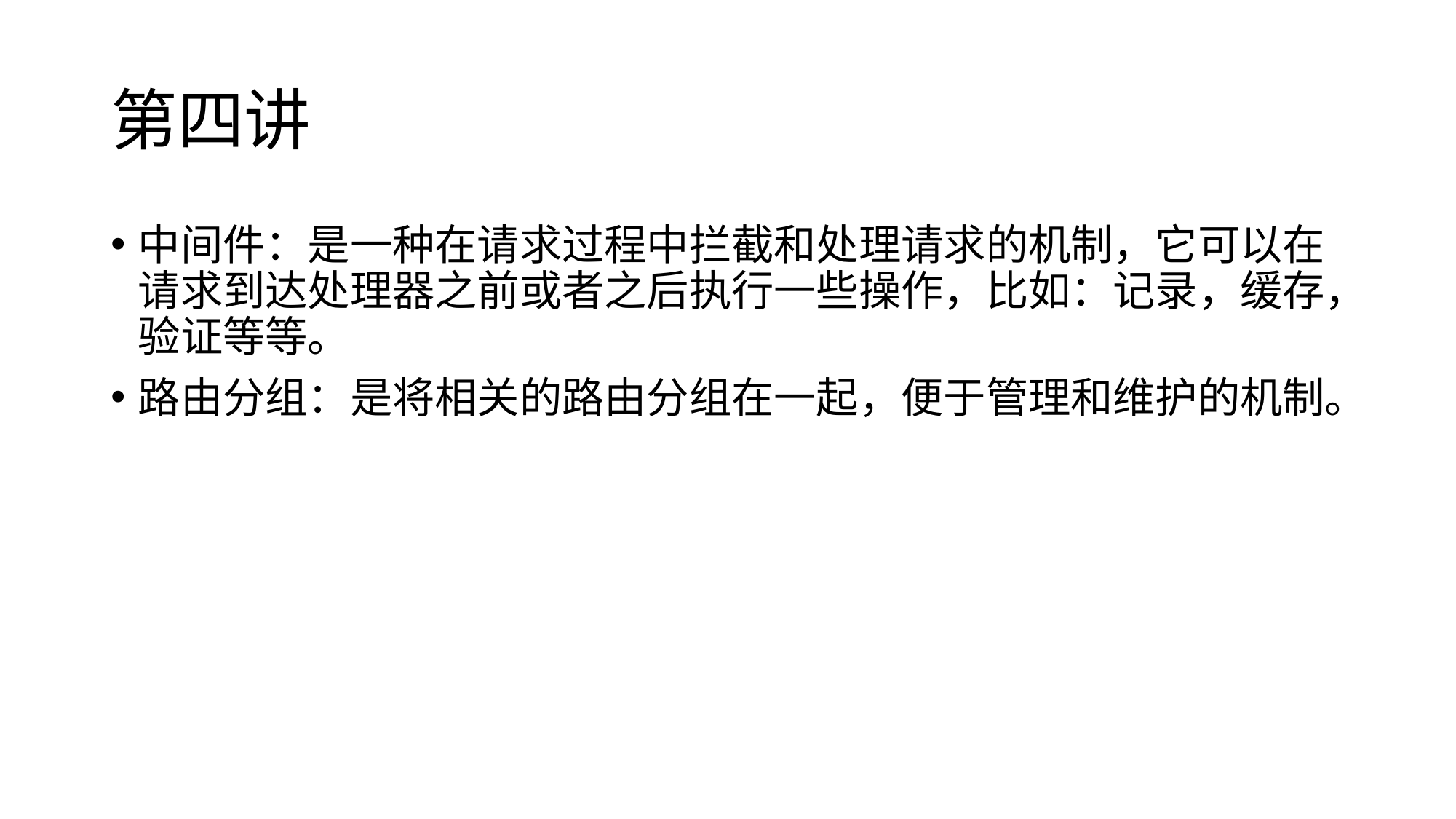

# 第四讲
中间件：是一种在请求过程中拦截和处理请求的机制，它可以在请求到达处理器之前或者之后执行一些操作，比如：记录，缓存，验证等等。
路由分组：是将相关的路由分组在一起，便于管理和维护的机制。